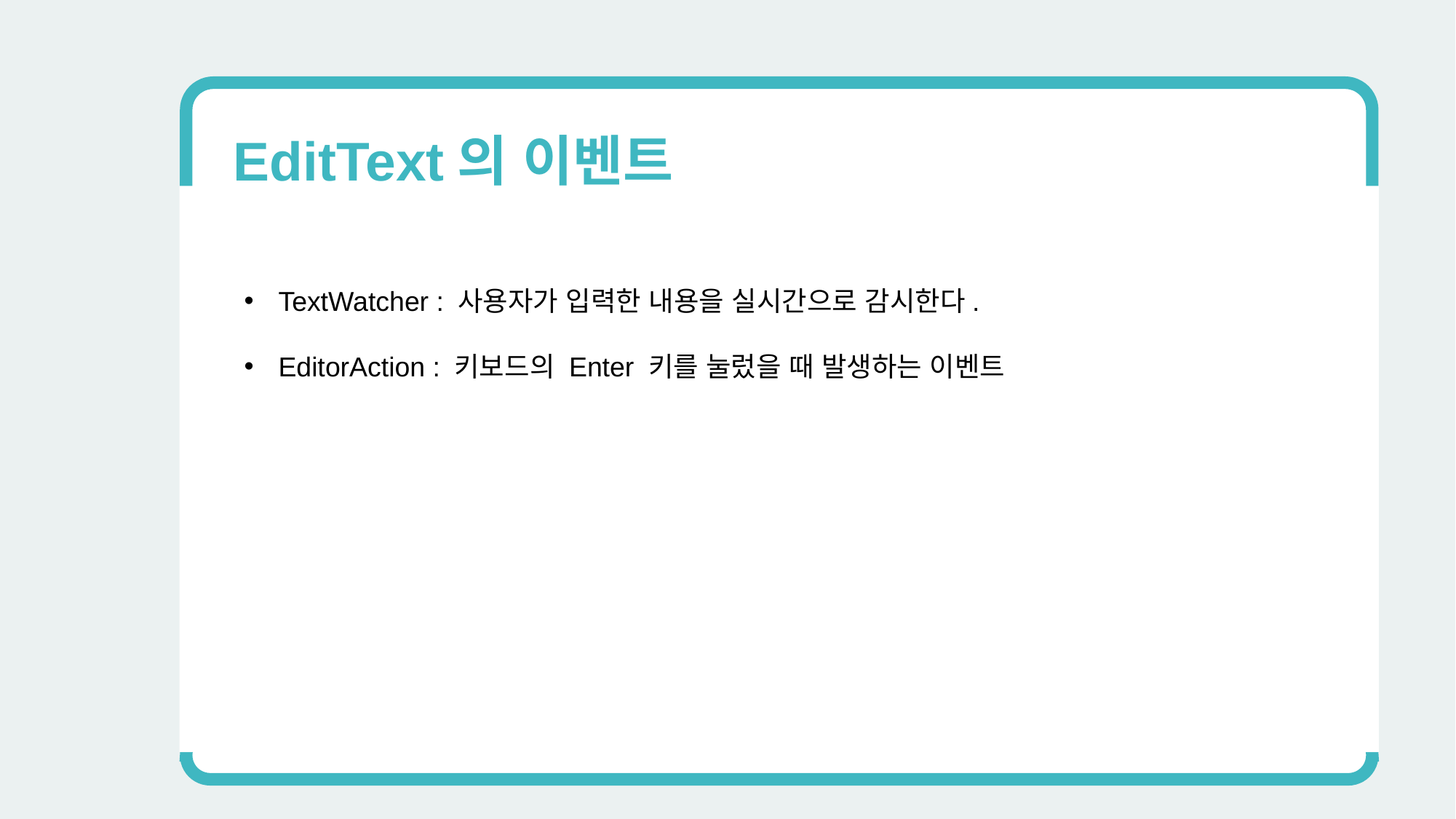

EditText의 이벤트

TextWatcher : 사용자가 입력한 내용을 실시간으로 감시한다.
EditorAction : 키보드의 Enter 키를 눌렀을 때 발생하는 이벤트